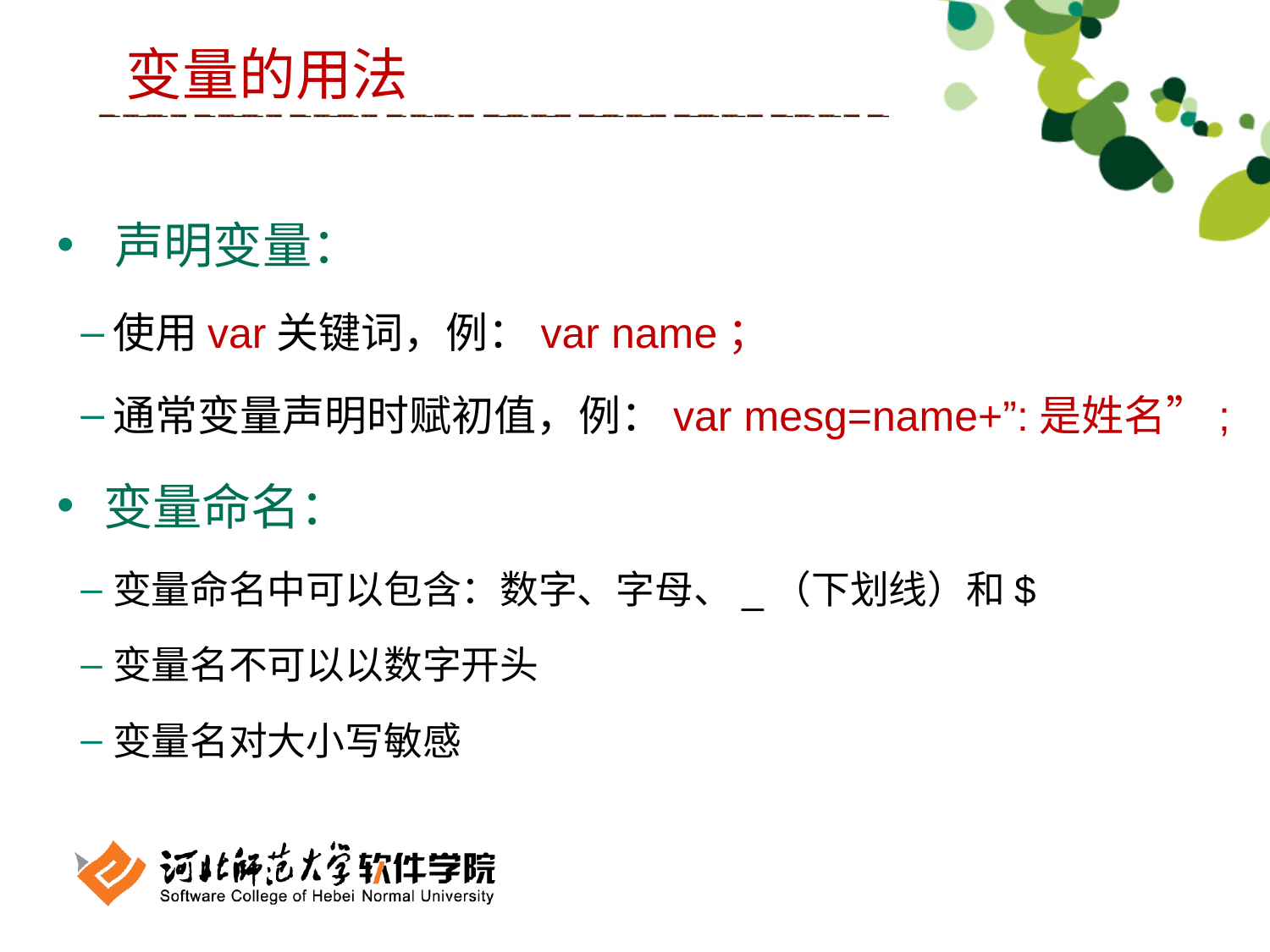

变量的用法
  声明变量：
使用var关键词，例：var name；
通常变量声明时赋初值，例：var mesg=name+”:是姓名”;
 变量命名：
变量命名中可以包含：数字、字母、_（下划线）和$
变量名不可以以数字开头
变量名对大小写敏感